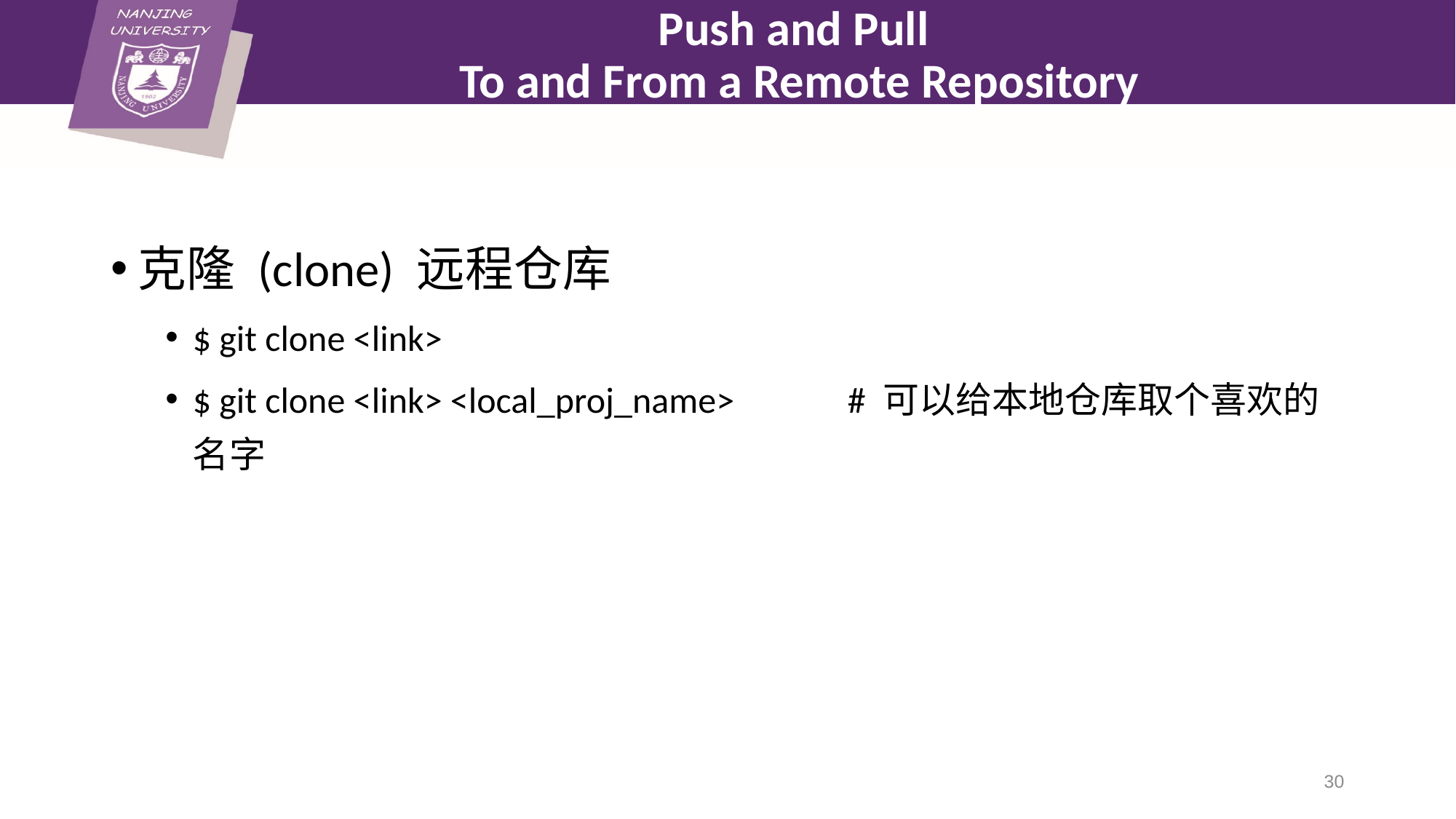

# Push and Pull To and From a Remote Repository
克隆 (clone) 远程仓库
$ git clone <link>
$ git clone <link> <local_proj_name> 	# 可以给本地仓库取个喜欢的名字

30